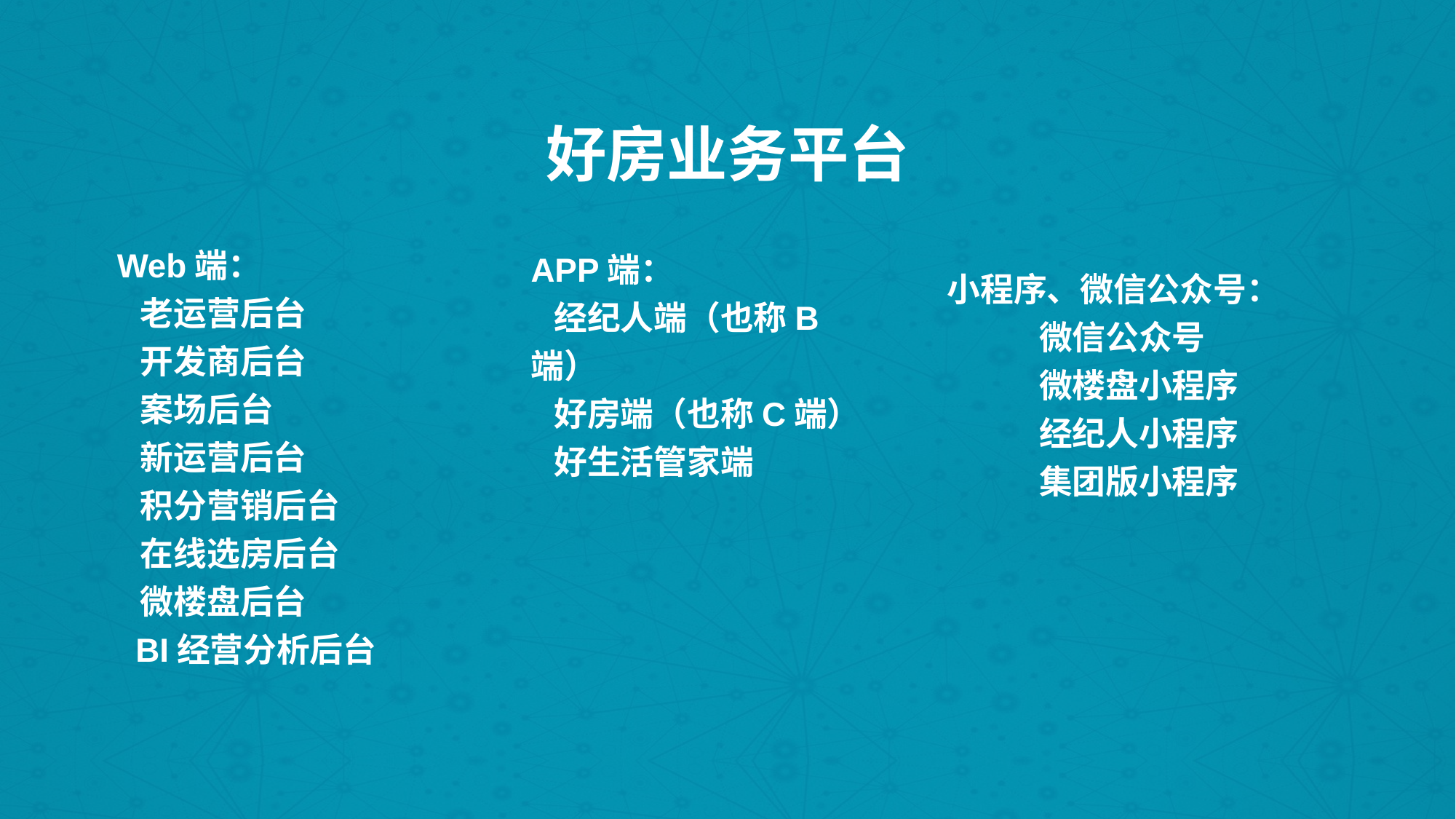

好房业务平台
Web端：
  老运营后台
  开发商后台
  案场后台
  新运营后台
  积分营销后台
  在线选房后台
  微楼盘后台
  BI经营分析后台
APP端：
  经纪人端（也称B端）
  好房端（也称C端）
  好生活管家端
小程序、微信公众号：
           微信公众号
           微楼盘小程序
           经纪人小程序
           集团版小程序